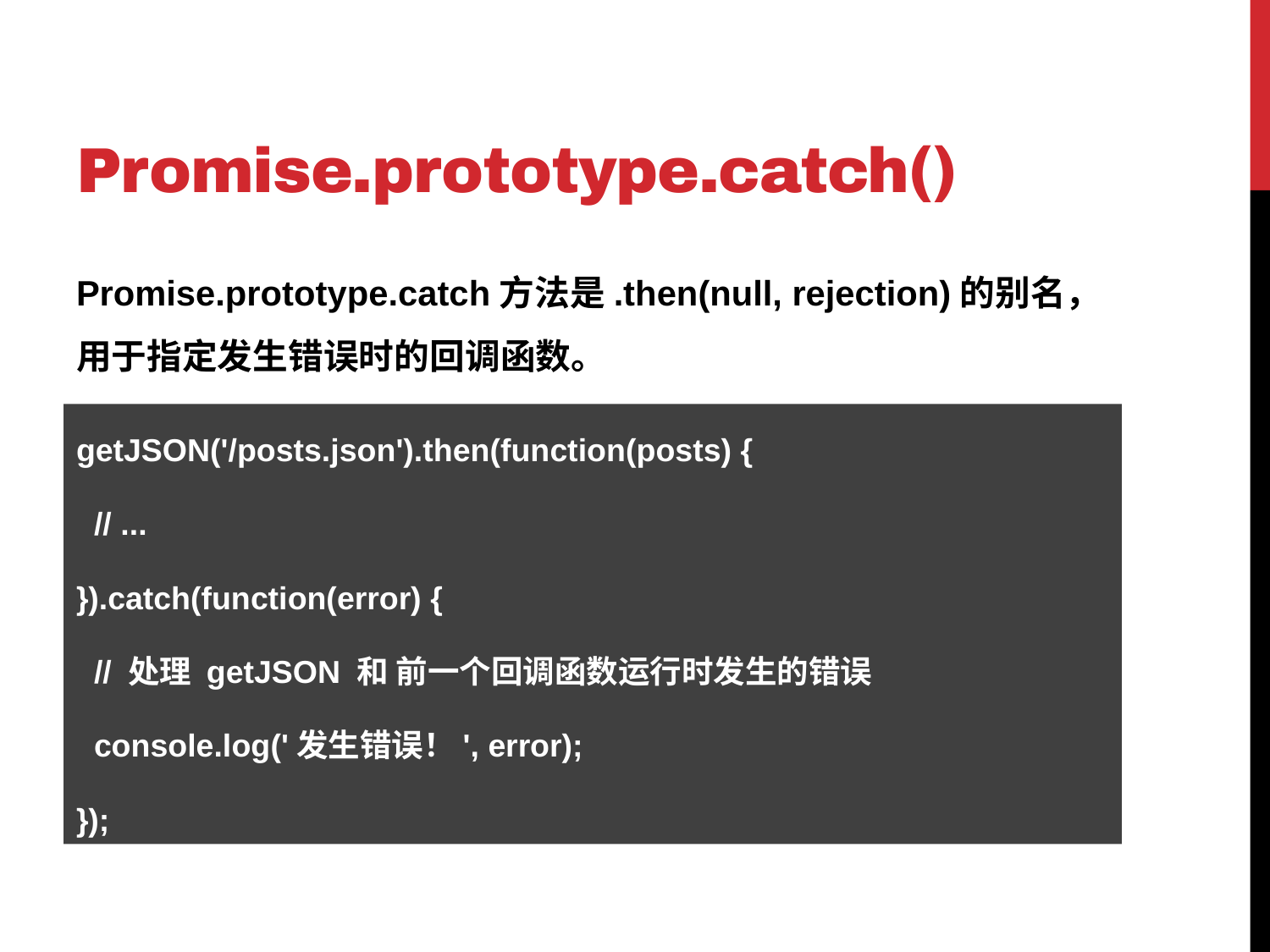

# Promise.prototype.catch()
Promise.prototype.catch方法是.then(null, rejection)的别名，用于指定发生错误时的回调函数。

getJSON('/posts.json').then(function(posts) {
  // ...
}).catch(function(error) {
  // 处理 getJSON 和 前一个回调函数运行时发生的错误
  console.log('发生错误！', error);
});